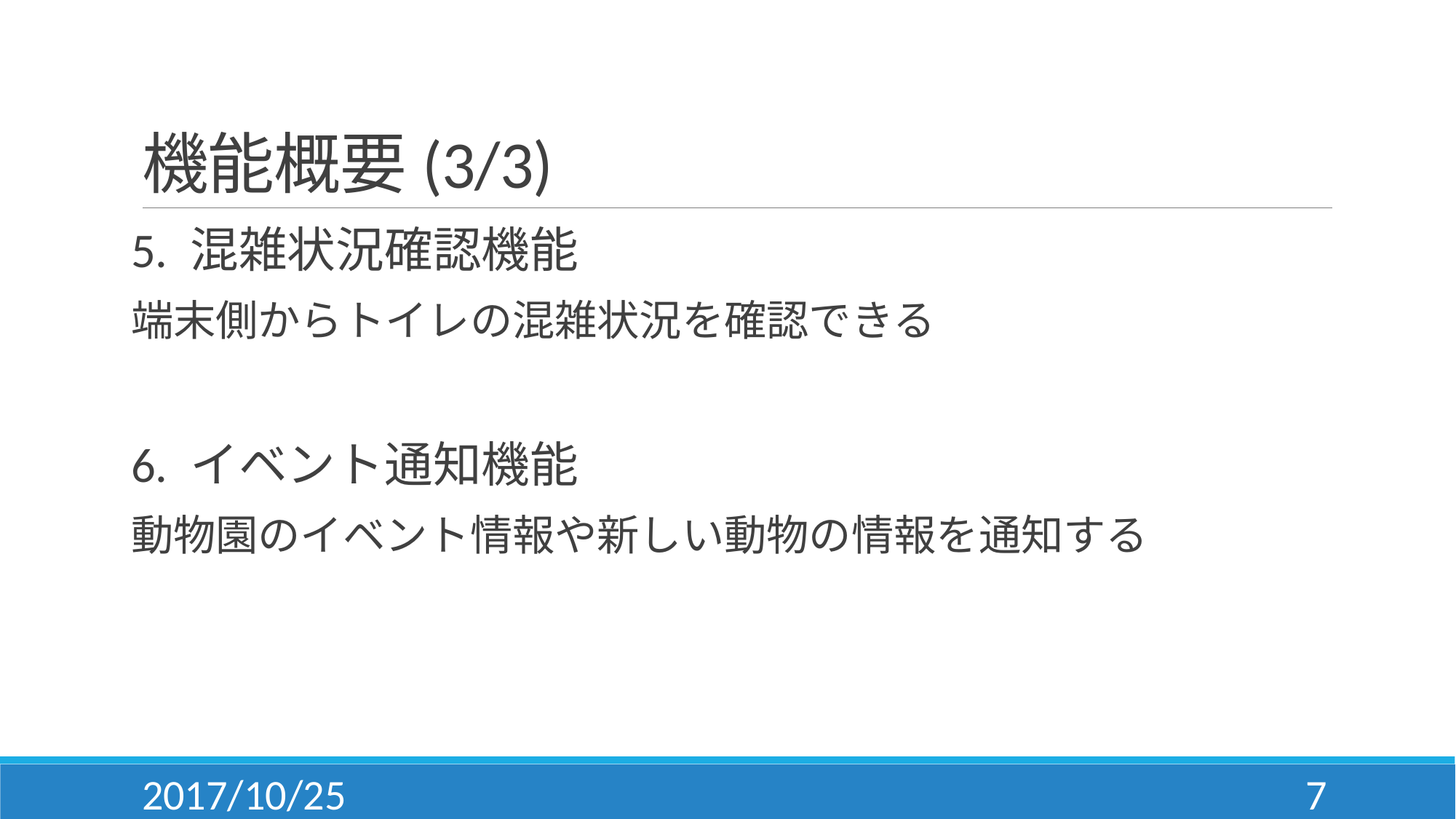

# 機能概要(3/3)
5. 混雑状況確認機能
端末側からトイレの混雑状況を確認できる

6. イベント通知機能
動物園のイベント情報や新しい動物の情報を通知する
2017/10/25
7